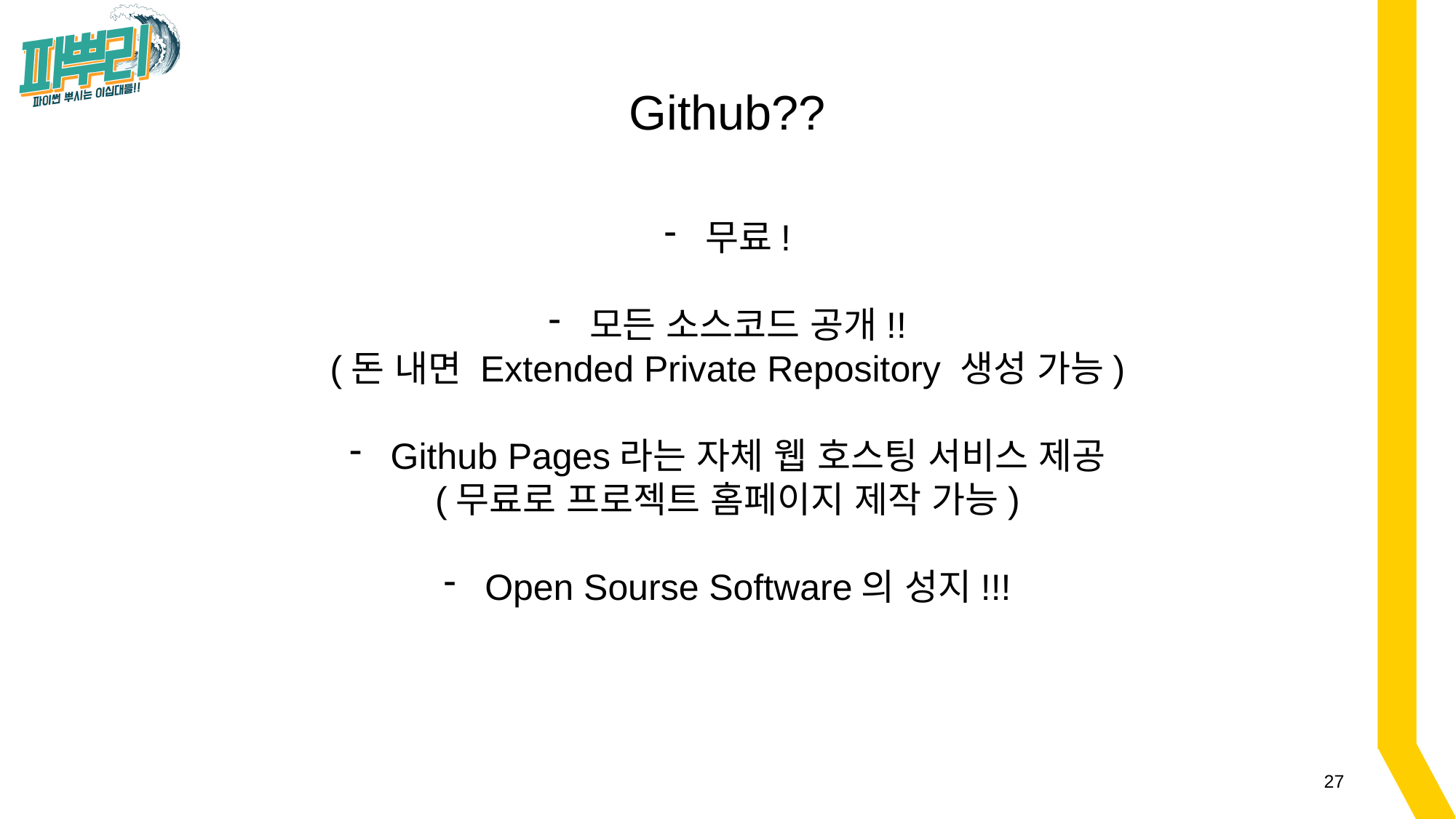

Github??
무료!

모든 소스코드 공개!!
(돈 내면 Extended Private Repository 생성 가능)

Github Pages라는 자체 웹 호스팅 서비스 제공
(무료로 프로젝트 홈페이지 제작 가능)

Open Sourse Software의 성지!!!

27